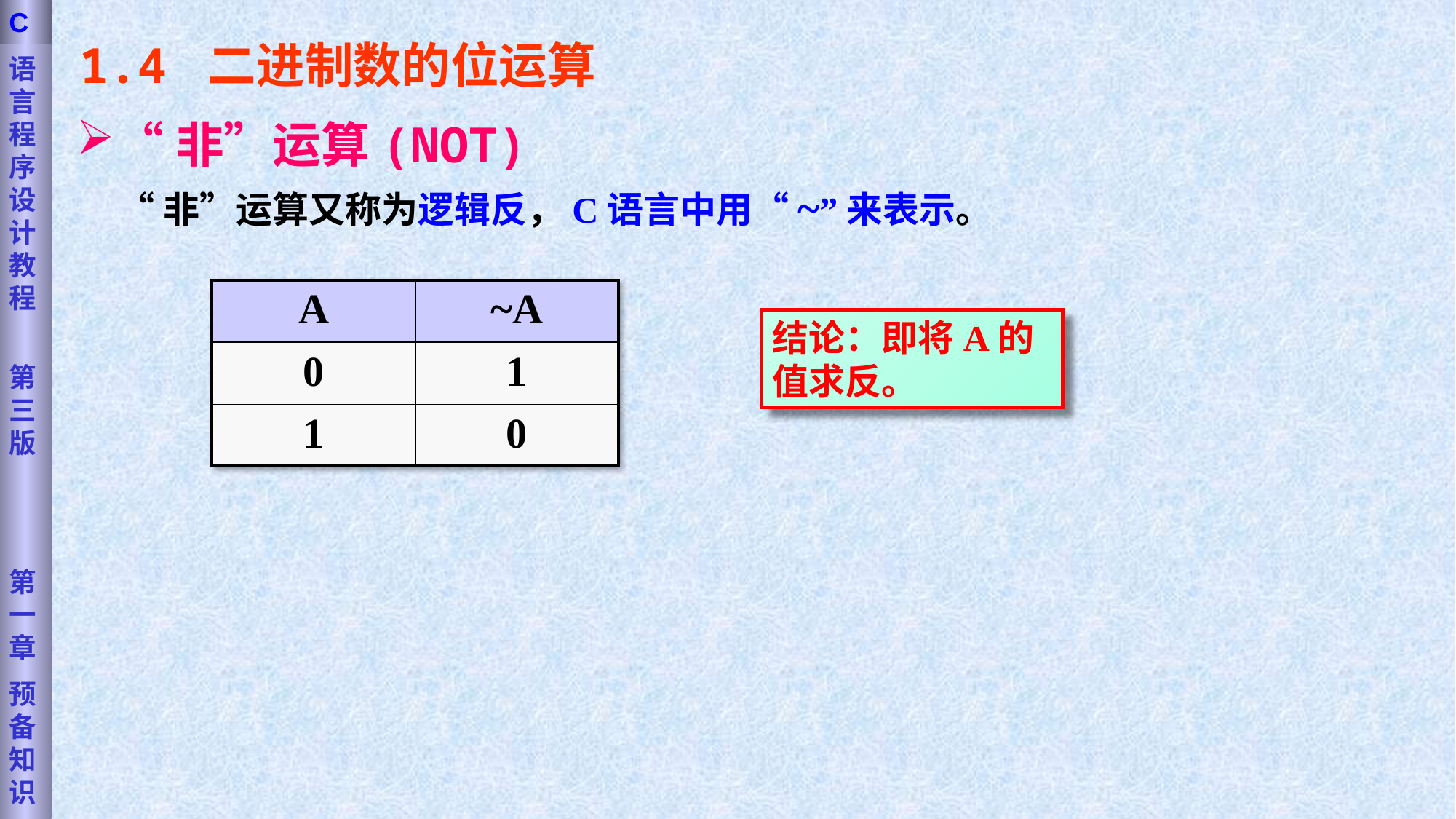

语言程序设计教程
第三版

第一章
预备知识
C
1.4 二进制数的位运算
“非”运算(NOT)
      “非”运算又称为逻辑反，C语言中用“~”来表示。

| A | ~A |
| --- | --- |
| 0 | 1 |
| 1 | 0 |
结论：即将A的值求反。